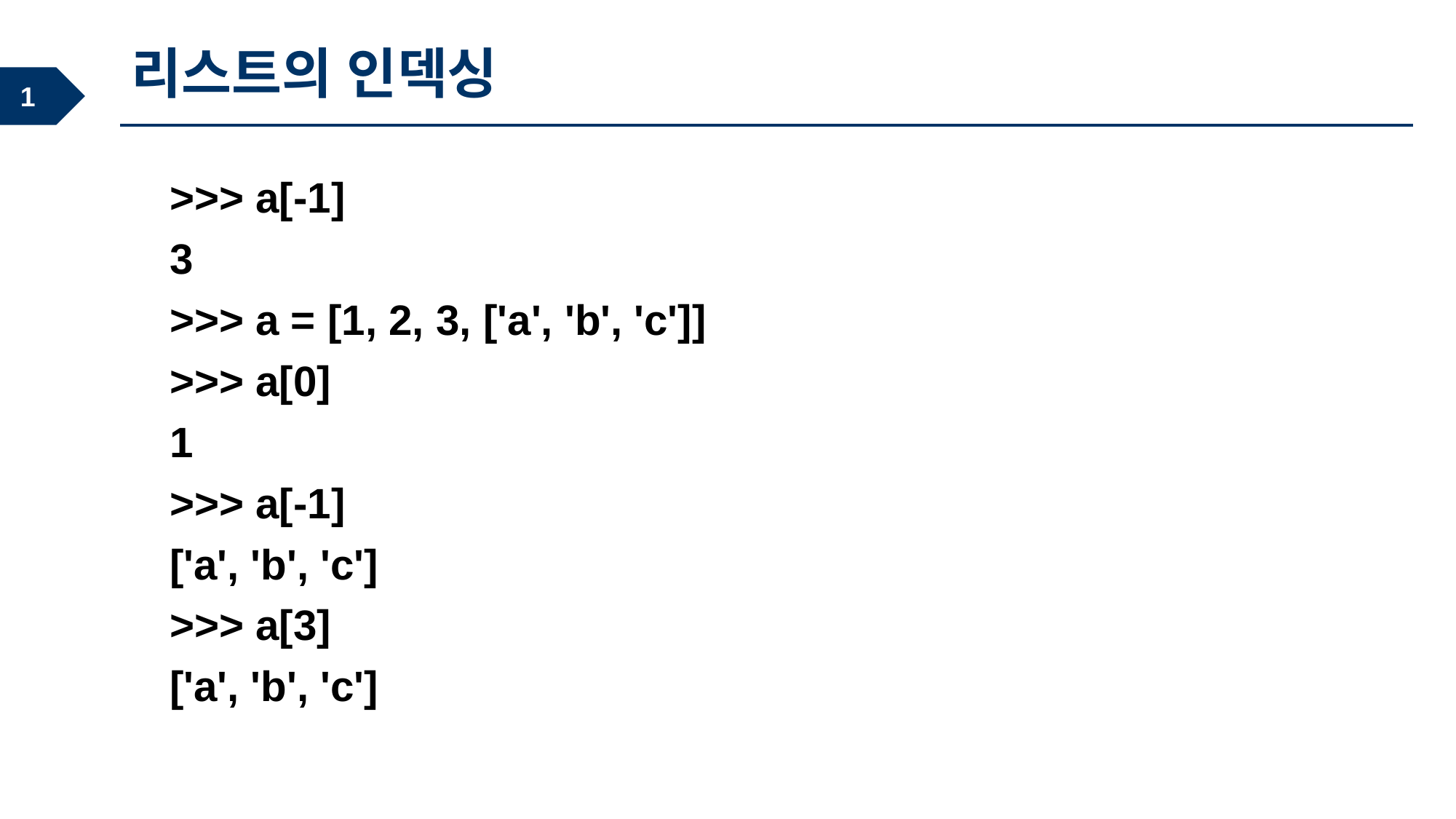

리스트의 인덱싱
>>> a[-1]
3
>>> a = [1, 2, 3, ['a', 'b', 'c']]
>>> a[0]
1
>>> a[-1]
['a', 'b', 'c']
>>> a[3]
['a', 'b', 'c']